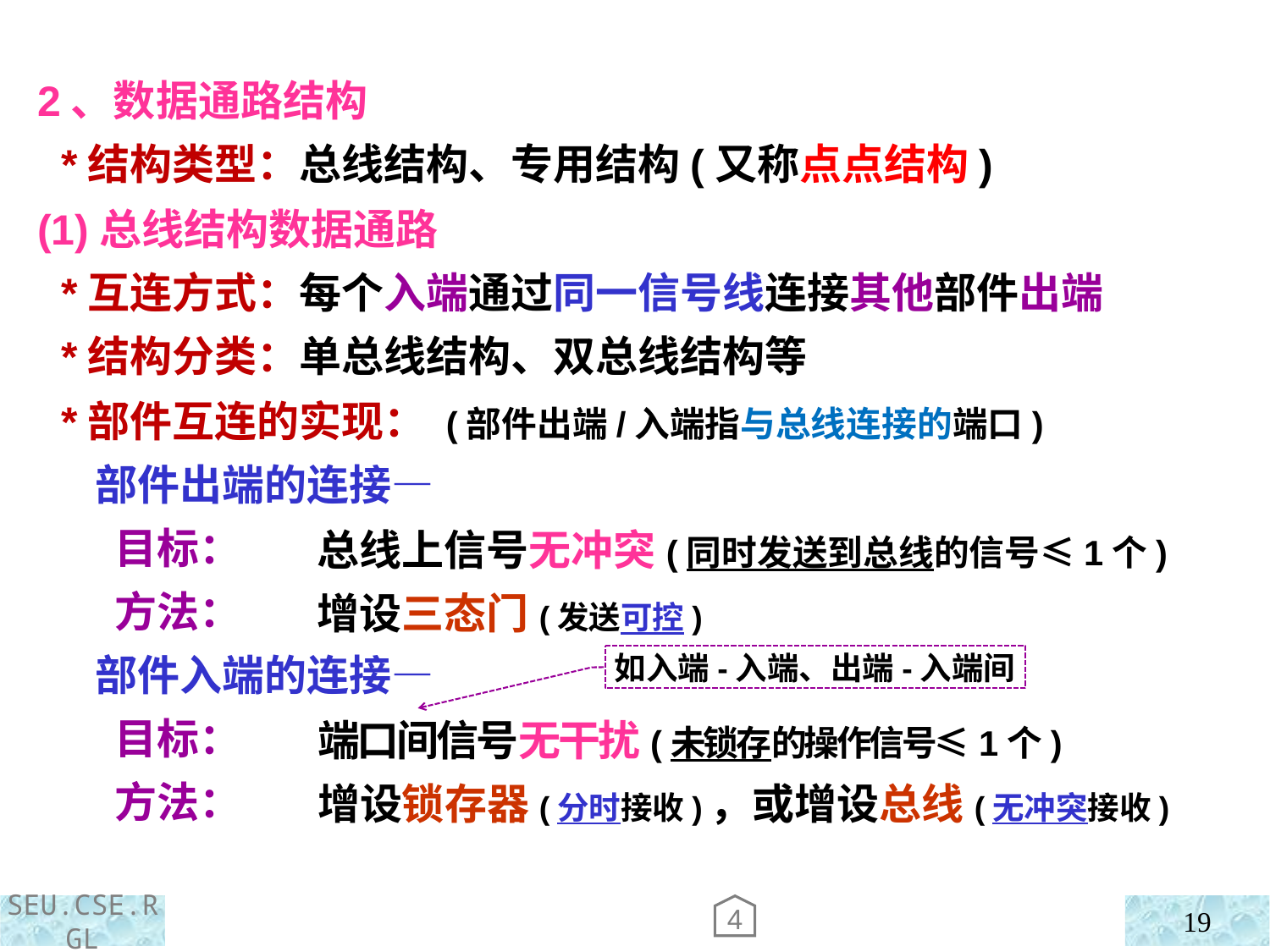

2、数据通路结构
  *结构类型：总线结构、专用结构(又称点点结构)
(1)总线结构数据通路
  *互连方式：每个入端通过同一信号线连接其他部件出端
  *结构分类：单总线结构、双总线结构等
  *部件互连的实现： (部件出端/入端指与总线连接的端口)
     部件出端的连接—
       目标：
       方法：
     部件入端的连接—
       目标：
       方法：
总线上信号无冲突(同时发送到总线的信号≤1个)
增设三态门(发送可控)
如入端-入端、出端-入端间
端口间信号无干扰(未锁存的操作信号≤1个)
增设锁存器(分时接收)，或增设总线(无冲突接收)
4
19